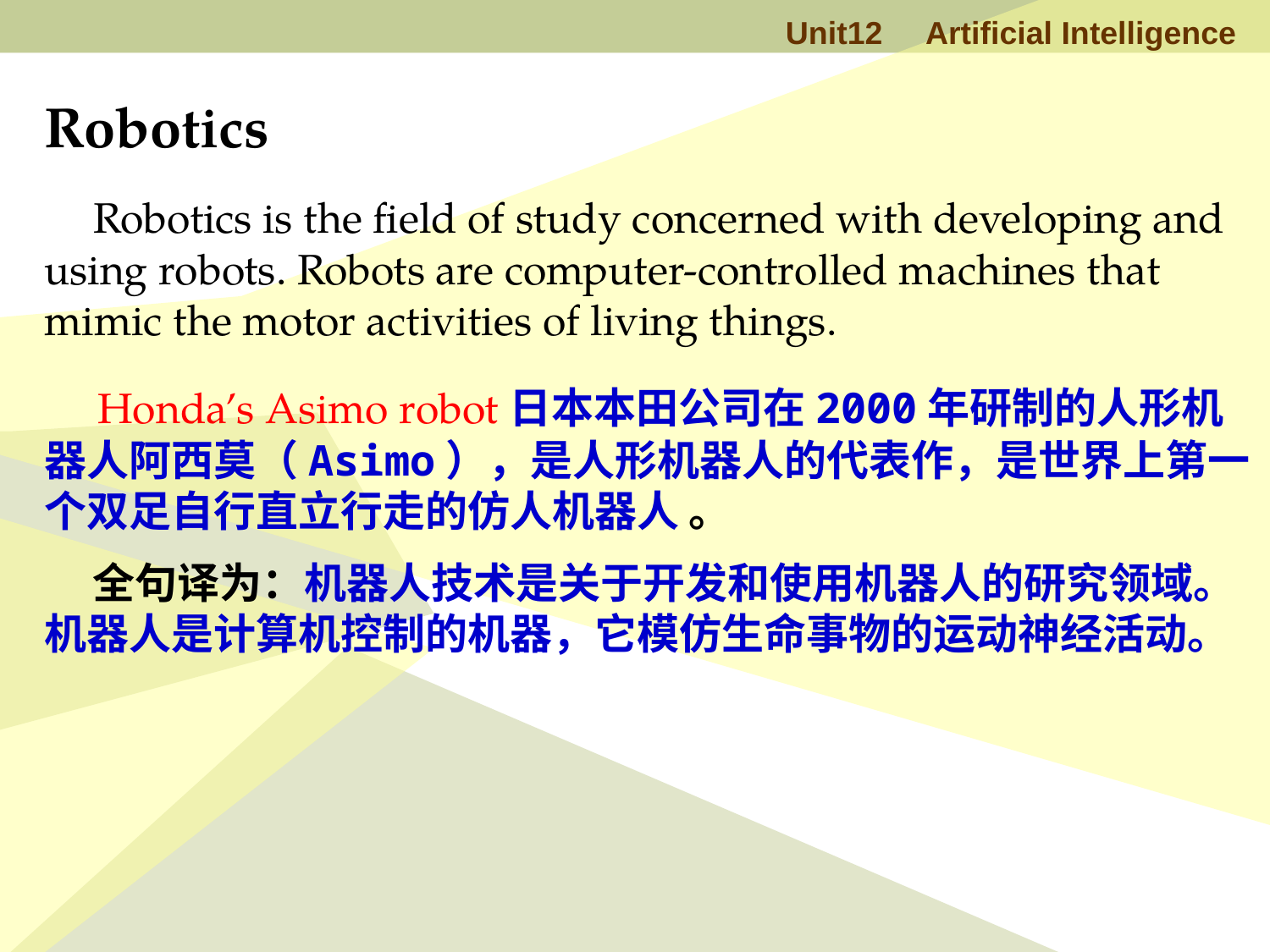

Robotics
    Robotics is the field of study concerned with developing and using robots. Robots are computer-controlled machines that mimic the motor activities of living things.
    Honda’s Asimo robot日本本田公司在2000年研制的人形机器人阿西莫（Asimo），是人形机器人的代表作，是世界上第一个双足自行直立行走的仿人机器人 。
    全句译为：机器人技术是关于开发和使用机器人的研究领域。机器人是计算机控制的机器，它模仿生命事物的运动神经活动。